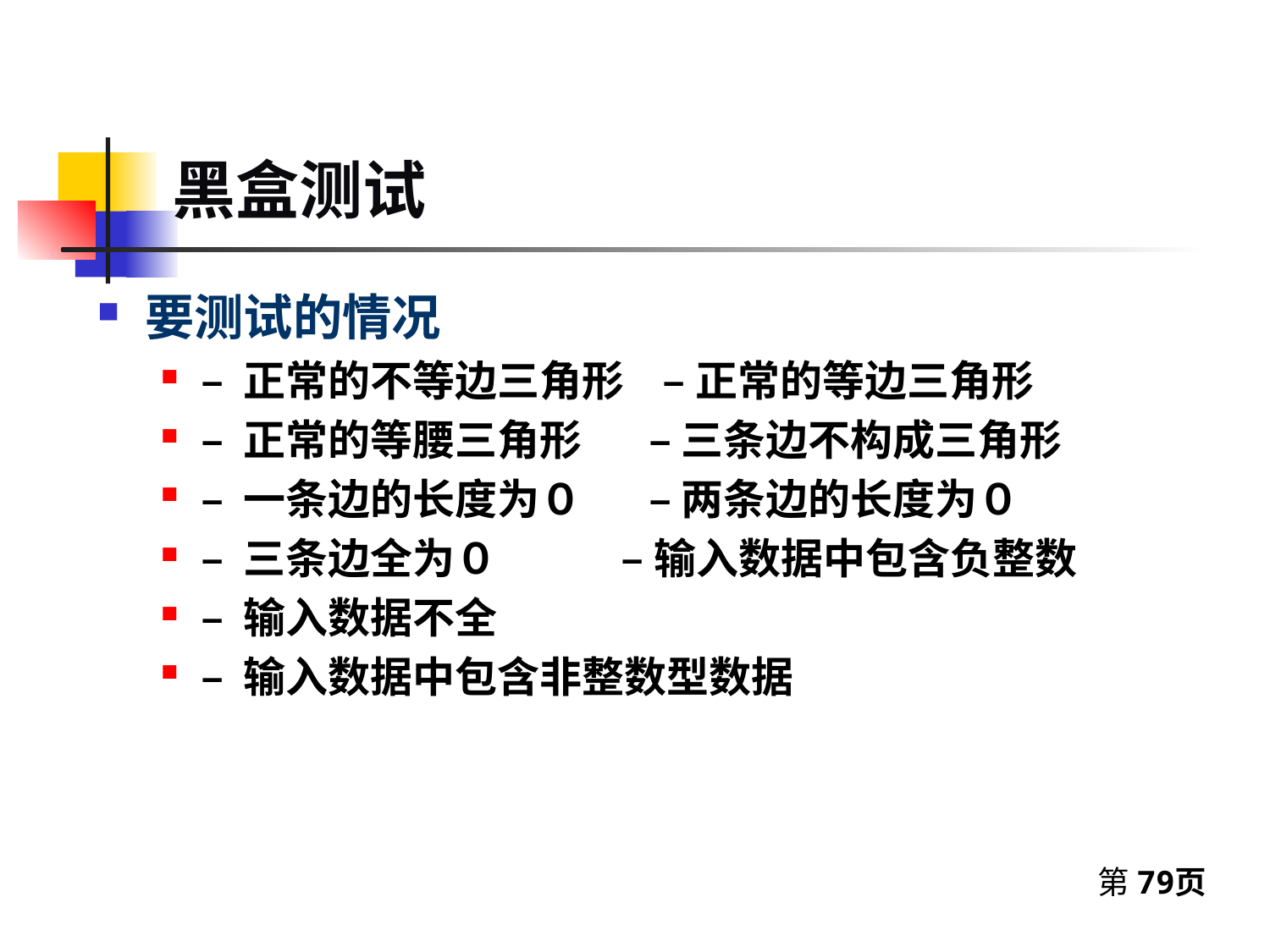

# 黑盒测试
要测试的情况
– 正常的不等边三角形    – 正常的等边三角形
– 正常的等腰三角形       – 三条边不构成三角形
– 一条边的长度为０       – 两条边的长度为０
– 三条边全为０             – 输入数据中包含负整数
– 输入数据不全
– 输入数据中包含非整数型数据